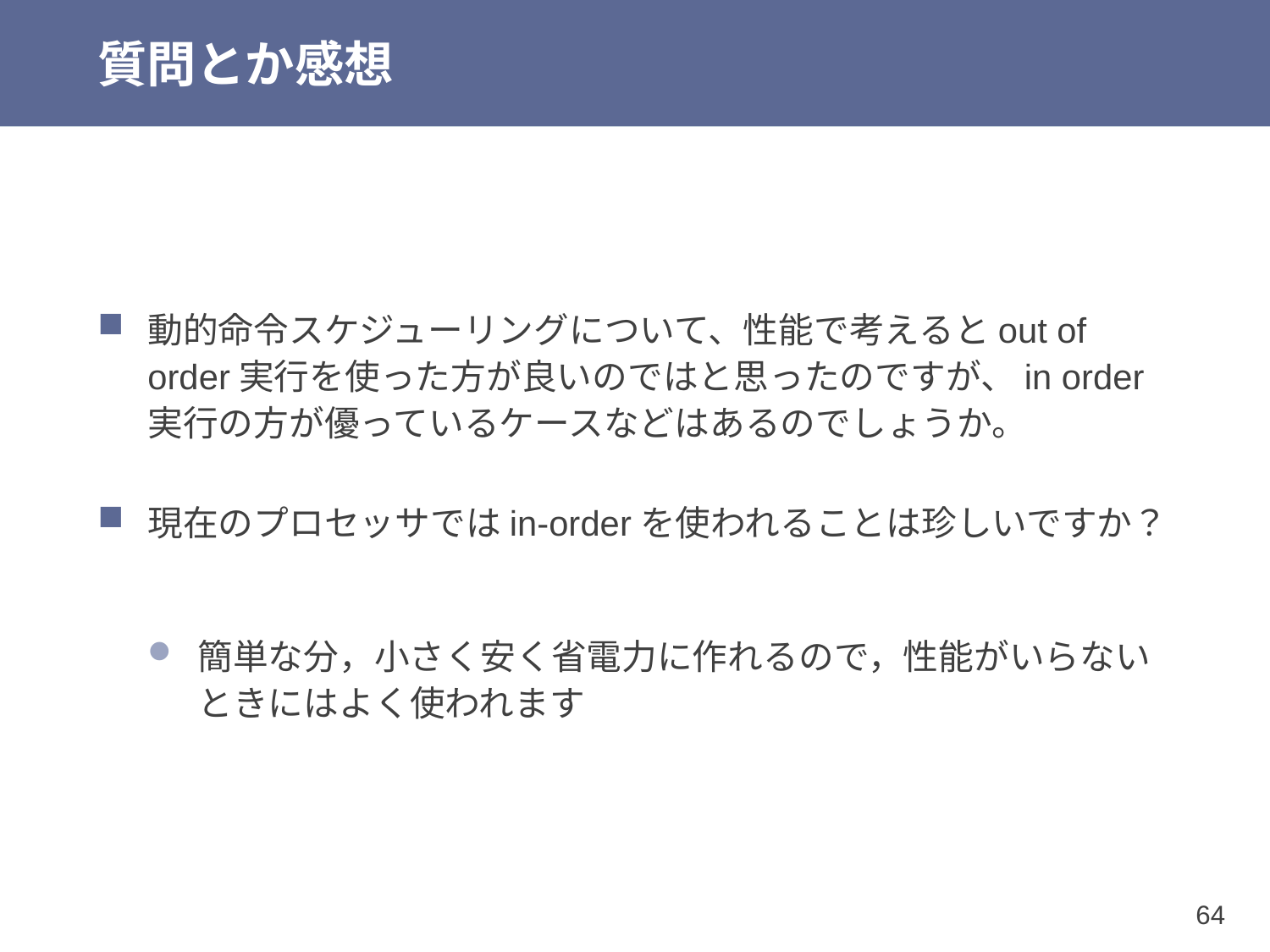

# 質問とか感想
動的命令スケジューリングについて、性能で考えるとout of order実行を使った方が良いのではと思ったのですが、in order実行の方が優っているケースなどはあるのでしょうか。
現在のプロセッサではin-orderを使われることは珍しいですか？

簡単な分，小さく安く省電力に作れるので，性能がいらないときにはよく使われます